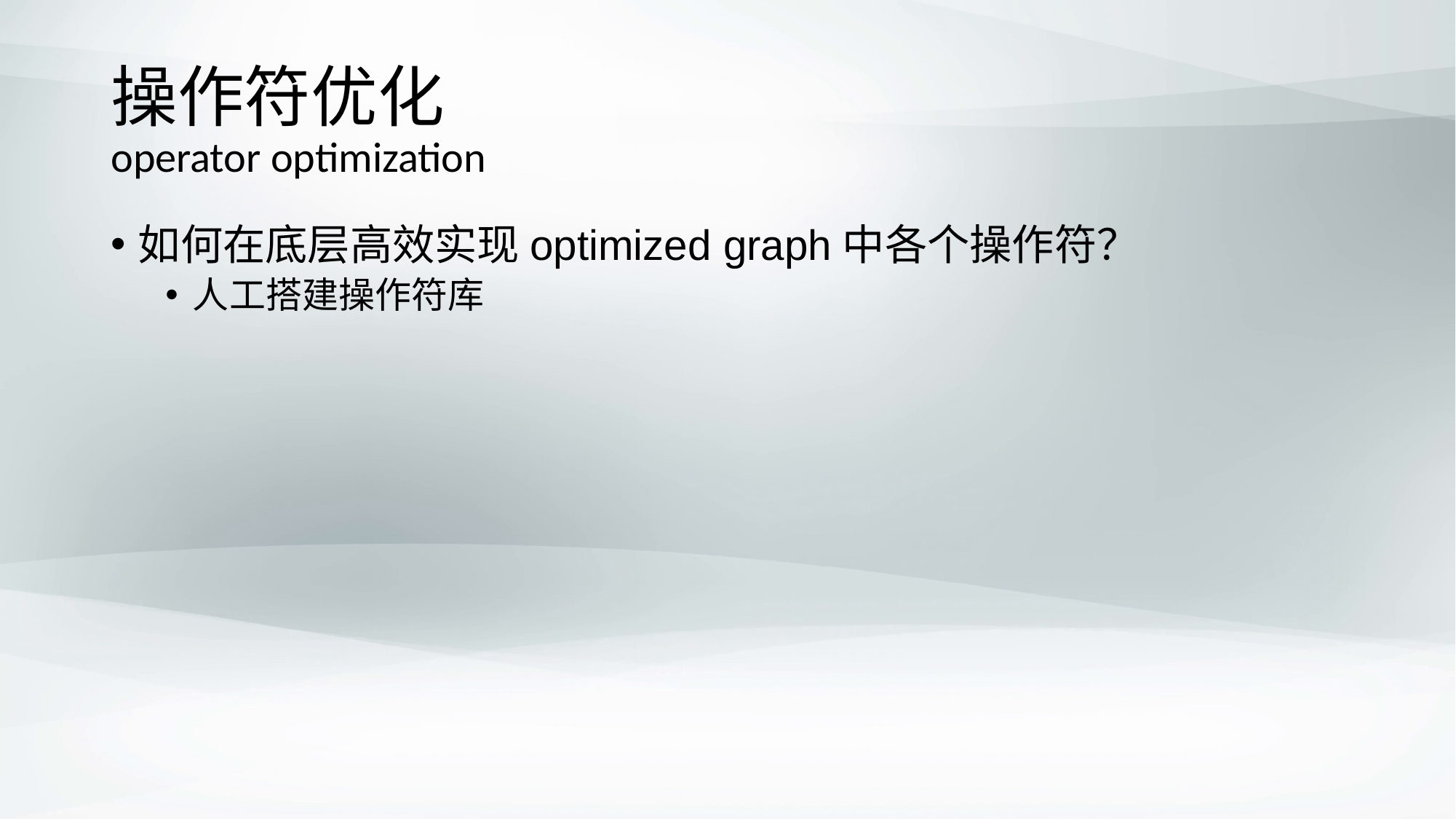

# 操作符优化 operator optimization
如何在底层高效实现optimized graph中各个操作符？
人工搭建操作符库